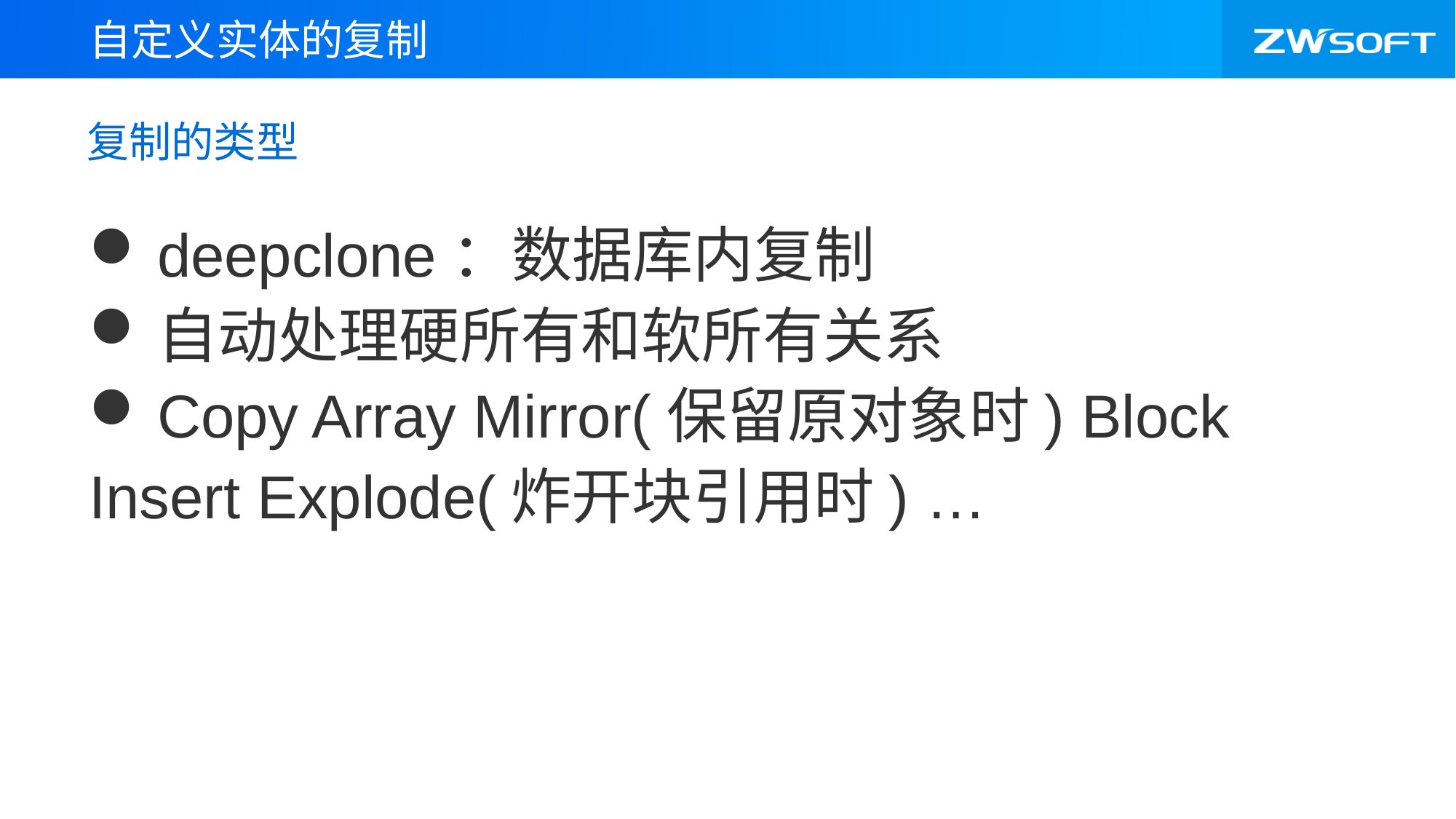

自定义实体的复制
# 复制的类型
deepclone：数据库内复制
自动处理硬所有和软所有关系
Copy Array Mirror(保留原对象时) Block
Insert Explode(炸开块引用时) …